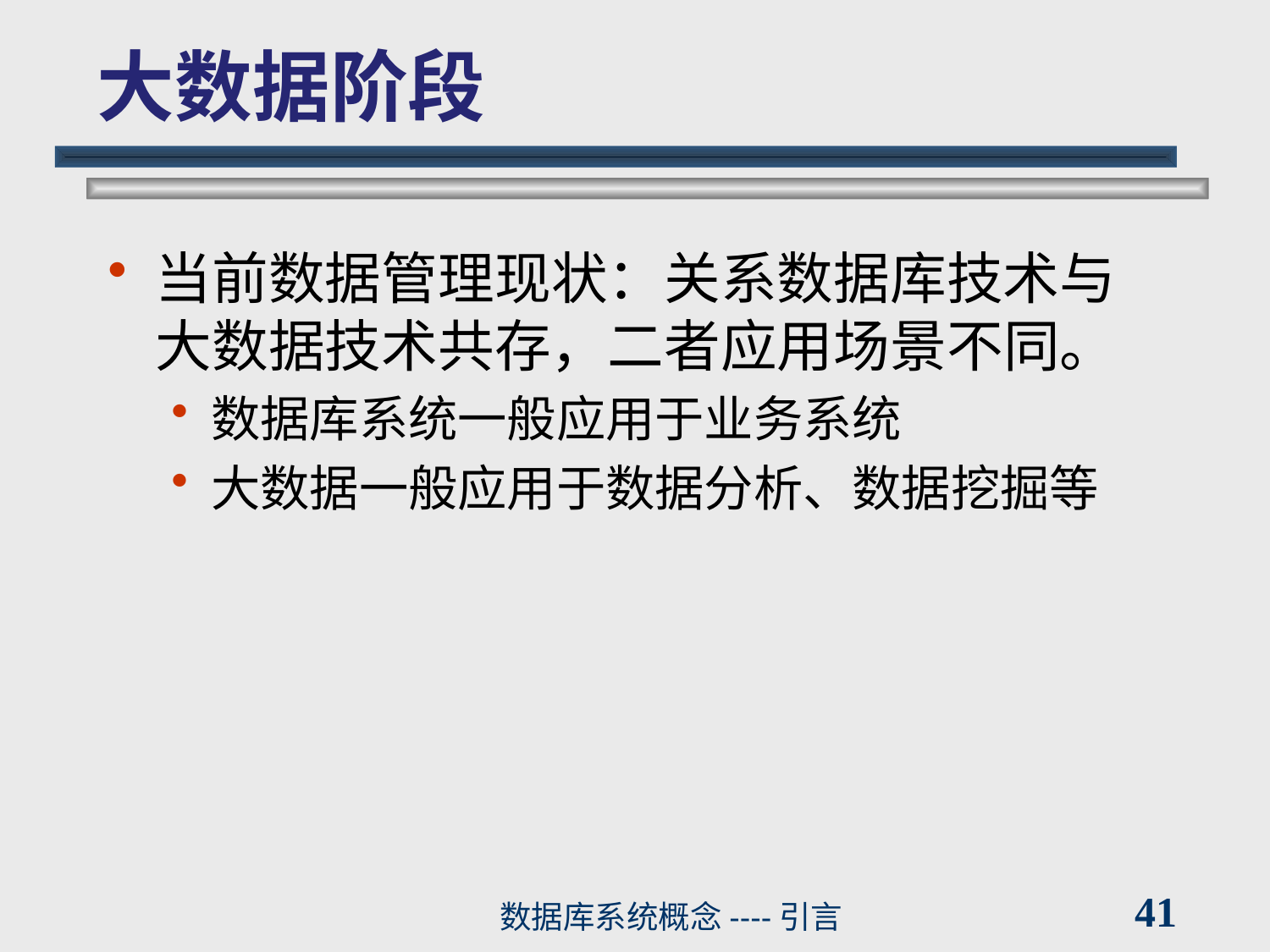

# 大数据阶段
当前数据管理现状：关系数据库技术与大数据技术共存，二者应用场景不同。
数据库系统一般应用于业务系统
大数据一般应用于数据分析、数据挖掘等
41
数据库系统概念----引言